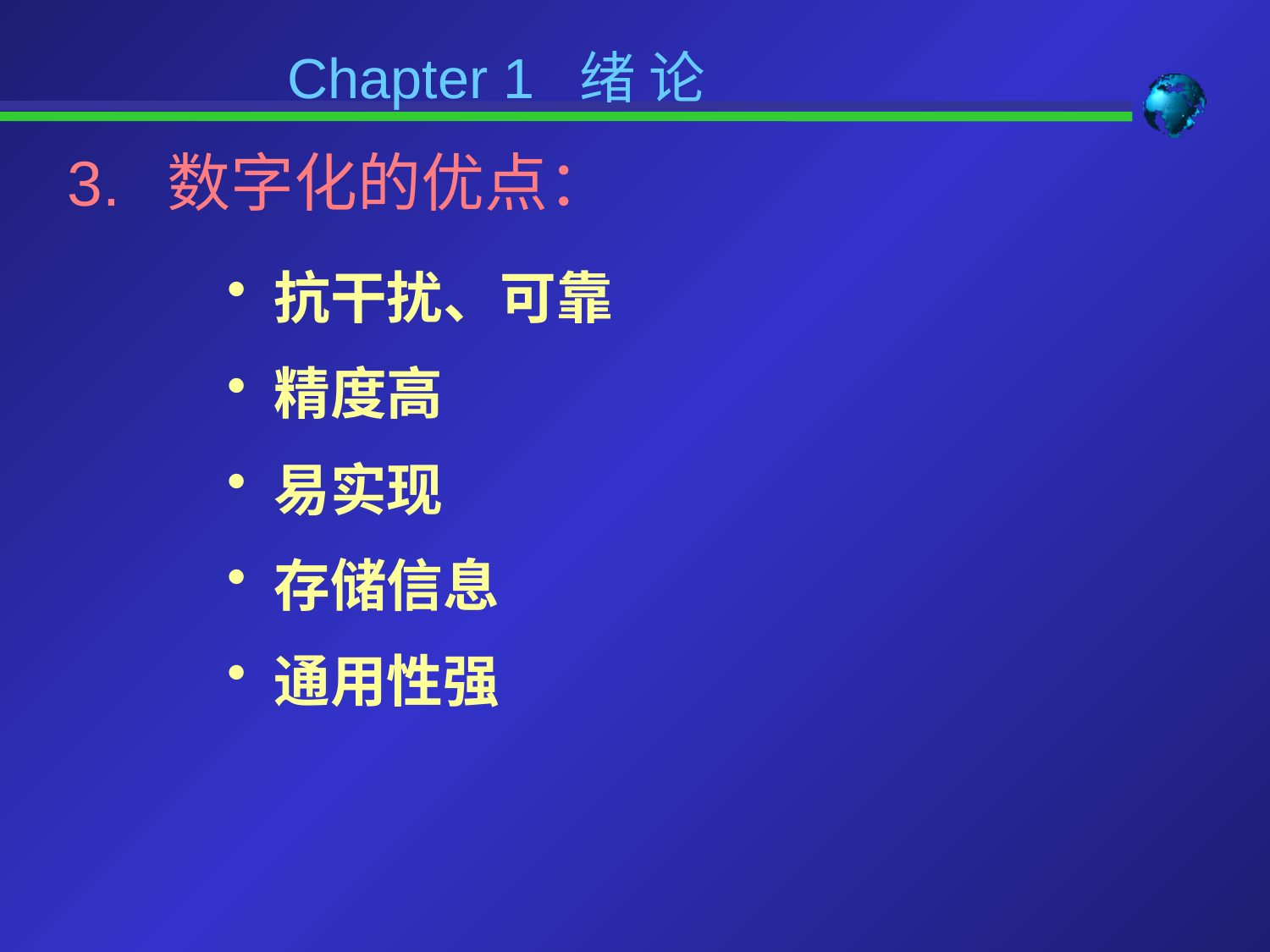

Chapter 1  绪 论
3. 数字化的优点：
 抗干扰、可靠
 精度高
 易实现
 存储信息
 通用性强